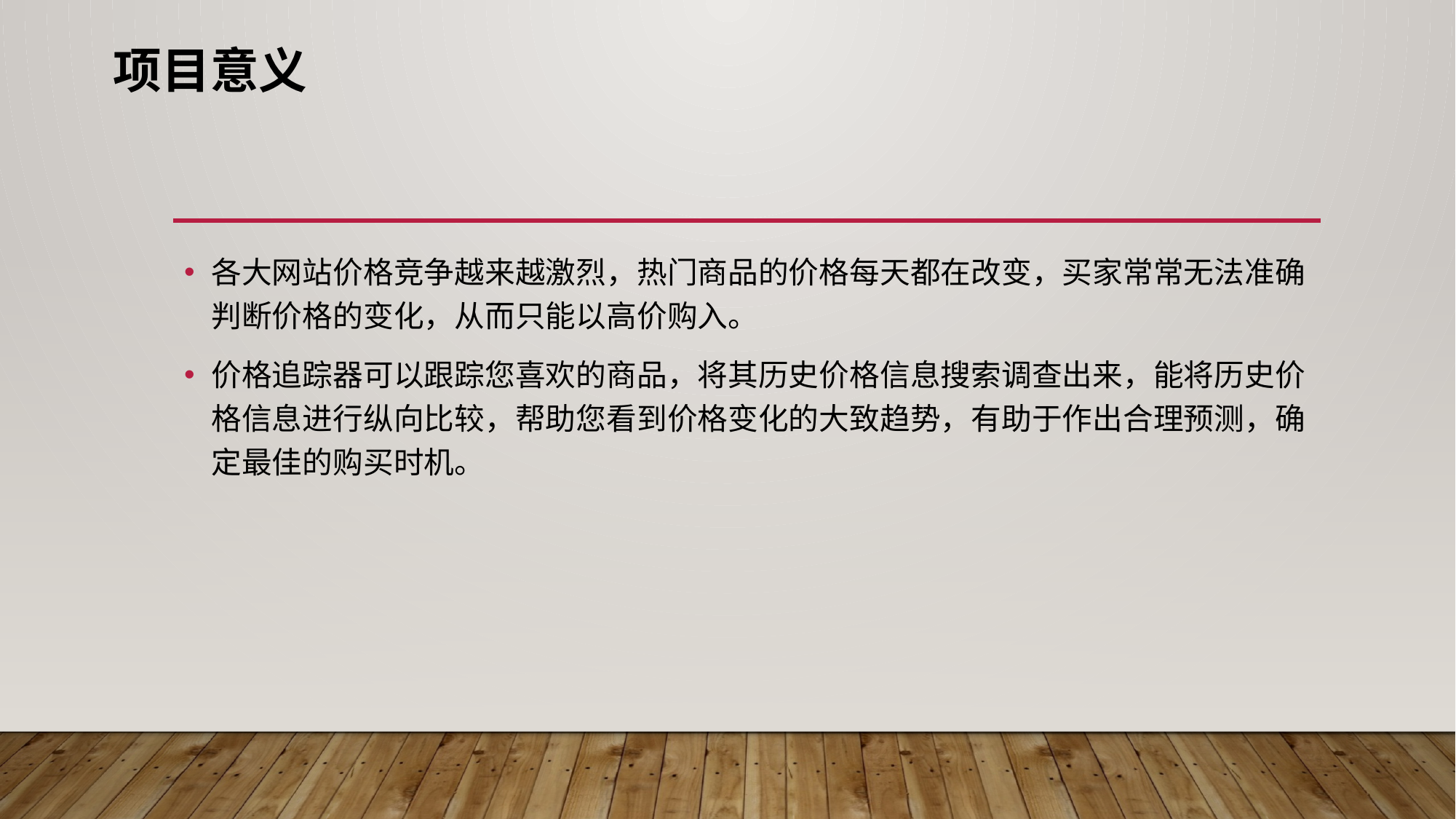

# 项目意义
各大网站价格竞争越来越激烈，热门商品的价格每天都在改变，买家常常无法准确判断价格的变化，从而只能以高价购入。
价格追踪器可以跟踪您喜欢的商品，将其历史价格信息搜索调查出来，能将历史价格信息进行纵向比较，帮助您看到价格变化的大致趋势，有助于作出合理预测，确定最佳的购买时机。